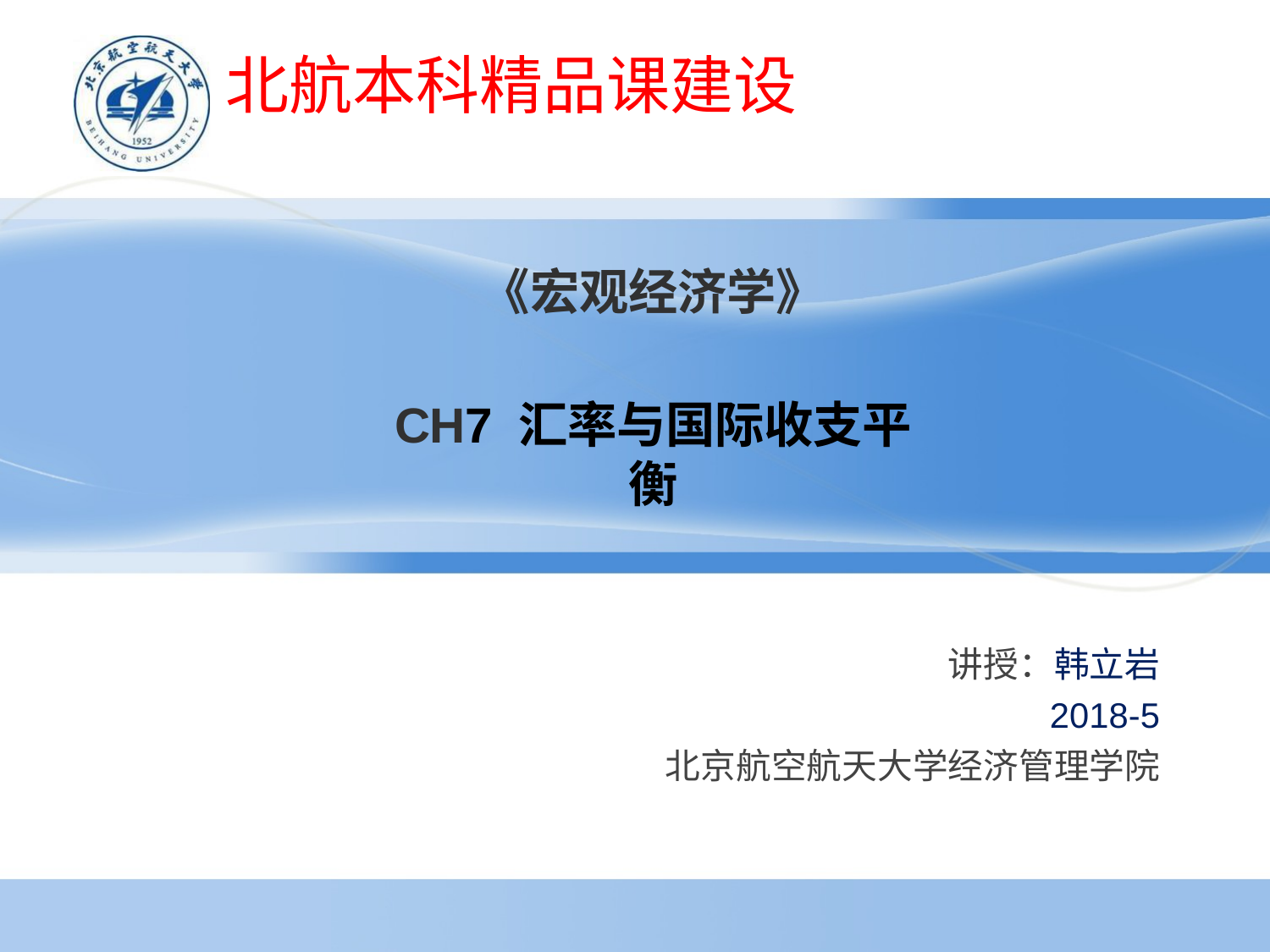

# 北航本科精品课建设

《宏观经济学》

CH7 汇率与国际收支平衡
讲授：韩立岩
2018-5
北京航空航天大学经济管理学院